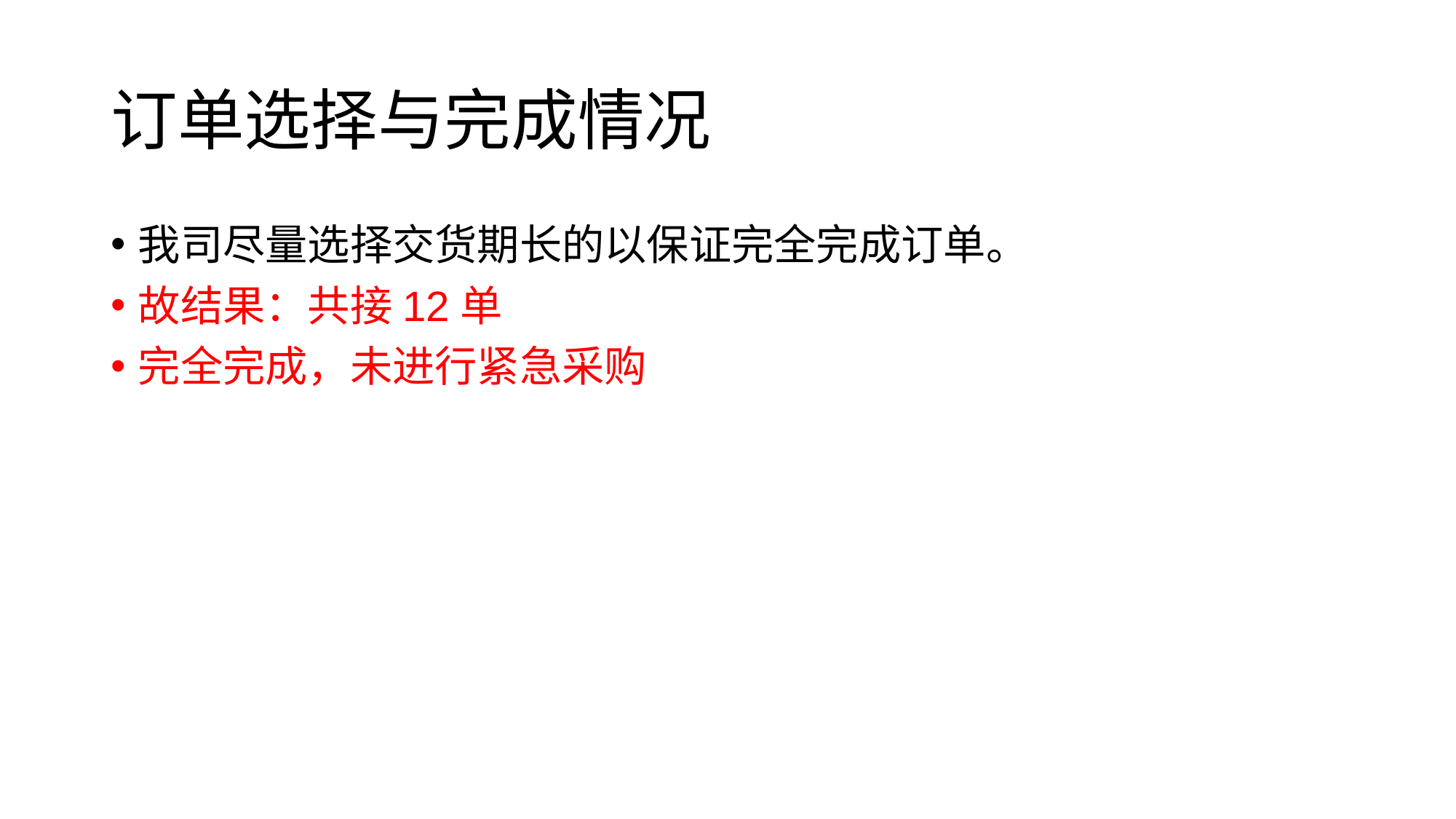

# 订单选择与完成情况
我司尽量选择交货期长的以保证完全完成订单。
故结果：共接12单
完全完成，未进行紧急采购